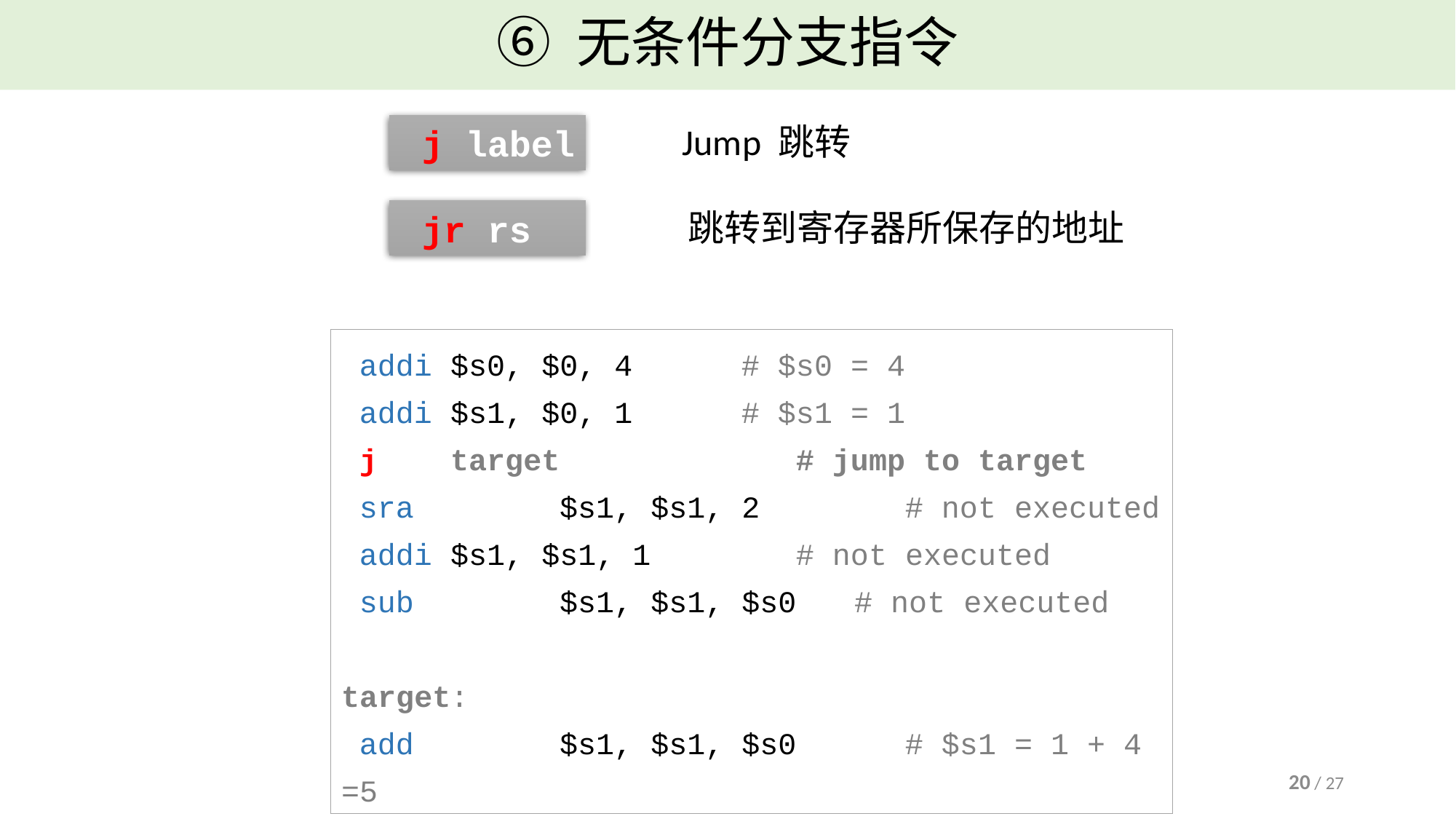

# ⑥ 无条件分支指令
Jump 跳转
 j label
跳转到寄存器所保存的地址
 jr rs
 addi 	$s0, $0, 4      # $s0 = 4
 addi 	$s1, $0, 1      # $s1 = 1
 j    	target      	 # jump to target
 sra  	$s1, $s1, 2 	 # not executed
 addi 	$s1, $s1, 1 	 # not executed
 sub  	$s1, $s1, $s0     # not executed

target:
 add  	$s1, $s1, $s0 	 # $s1 = 1 + 4 =5
20 / 27